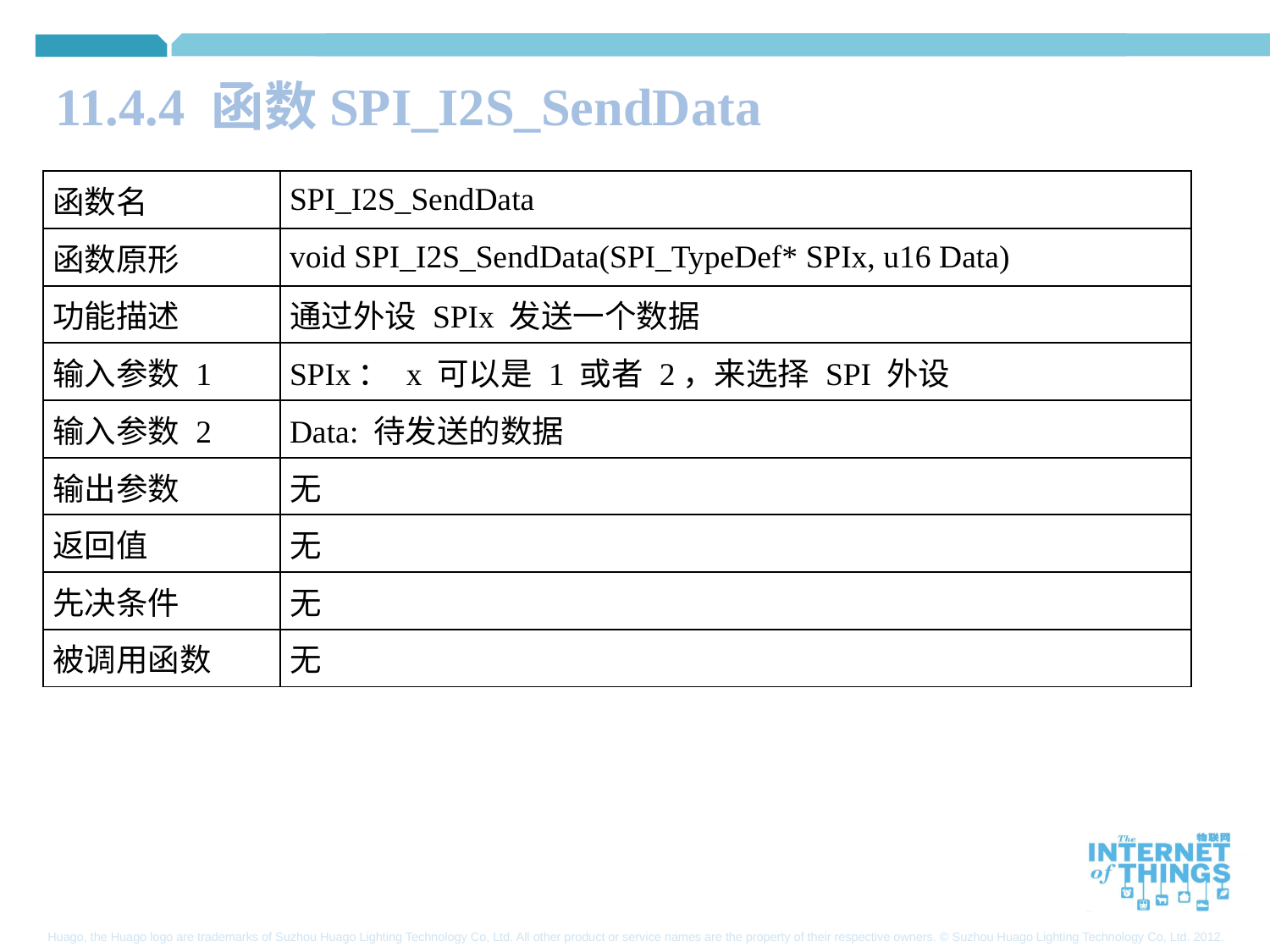

11.4.4 函数SPI_I2S_SendData
| 函数名 | SPI\_I2S\_SendData |
| --- | --- |
| 函数原形 | void SPI\_I2S\_SendData(SPI\_TypeDef\* SPIx, u16 Data) |
| 功能描述 | 通过外设 SPIx 发送一个数据 |
| 输入参数 1 | SPIx： x 可以是 1 或者 2，来选择 SPI 外设 |
| 输入参数 2 | Data: 待发送的数据 |
| 输出参数 | 无 |
| 返回值 | 无 |
| 先决条件 | 无 |
| 被调用函数 | 无 |